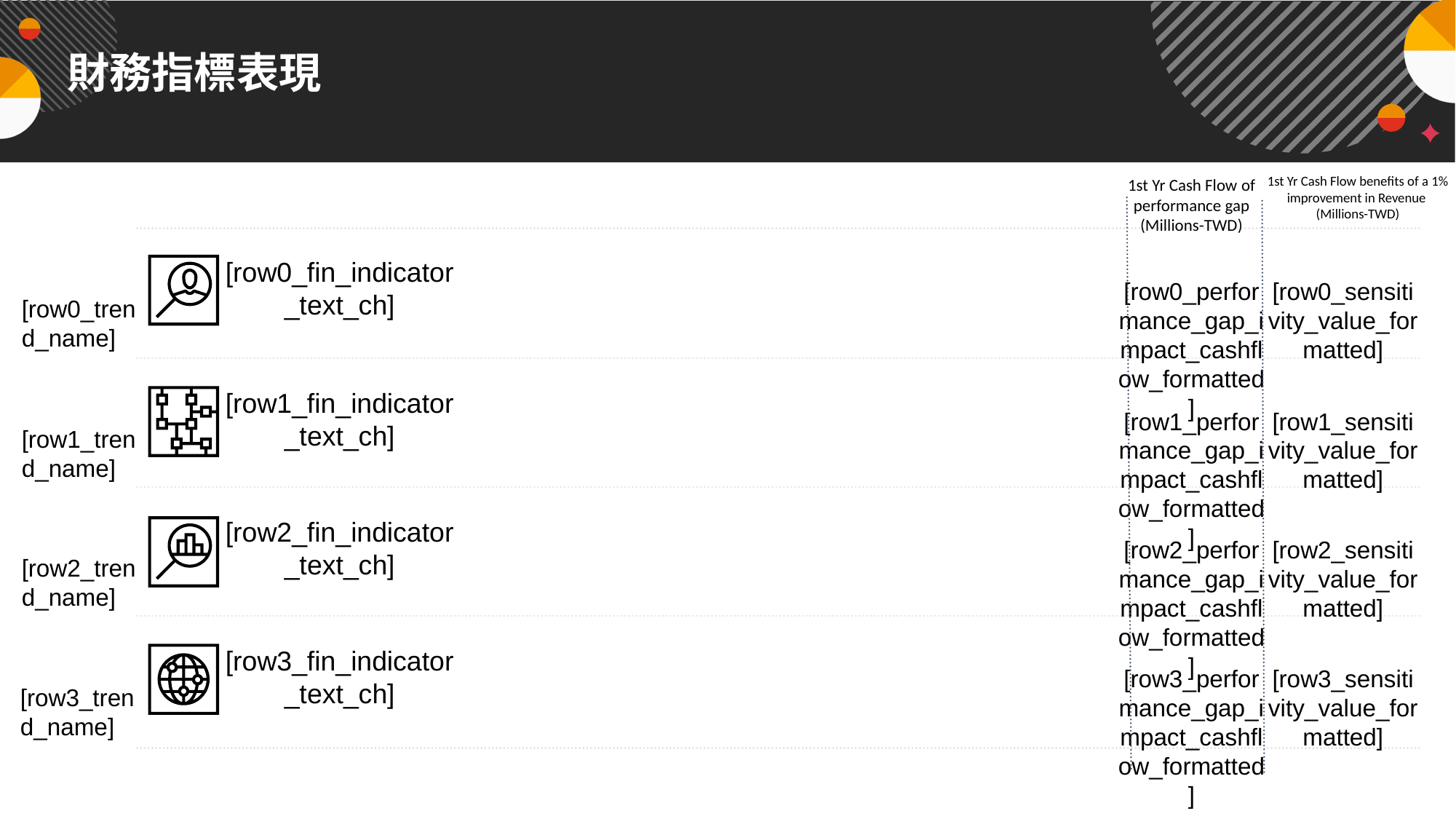

財務指標表現
1st Yr Cash Flow benefits of a 1% improvement in Revenue
(Millions-TWD)
1st Yr Cash Flow of performance gap
(Millions-TWD)

[row0_fin_indicator_text_ch]

[row0_performance_gap_impact_cashflow_formatted]
[row0_sensitivity_value_formatted]
[row0_trend_name]

[row1_fin_indicator_text_ch]

[row1_performance_gap_impact_cashflow_formatted]
[row1_sensitivity_value_formatted]
[row1_trend_name]

[row2_fin_indicator_text_ch]

[row2_performance_gap_impact_cashflow_formatted]
[row2_sensitivity_value_formatted]
[row2_trend_name]

[row3_fin_indicator_text_ch]

[row3_performance_gap_impact_cashflow_formatted]
[row3_sensitivity_value_formatted]
[row3_trend_name]